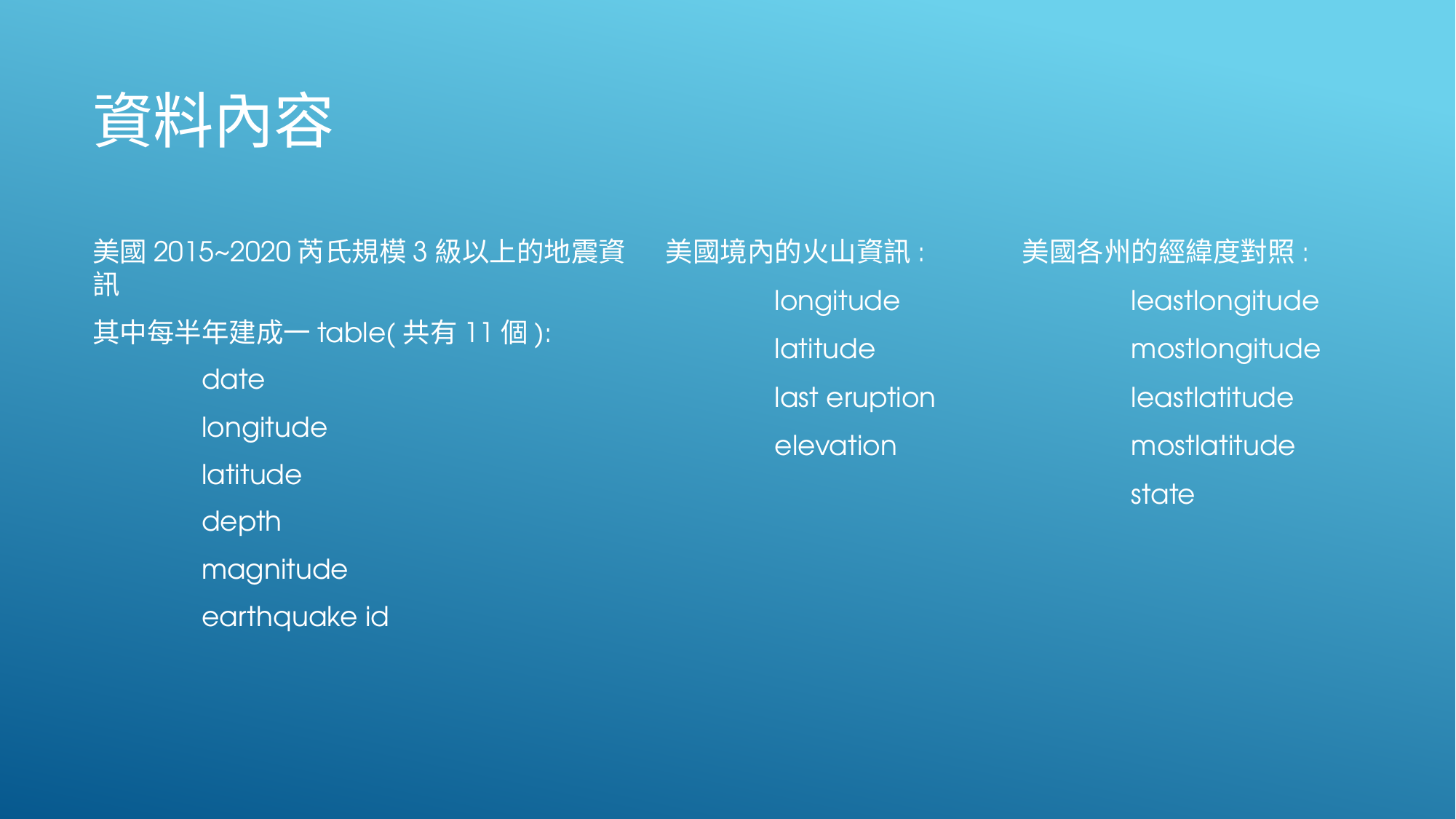

# 資料內容
美國2015~2020芮氏規模3級以上的地震資訊
其中每半年建成一table(共有11個):
	date
	longitude
	latitude
	depth
	magnitude
	earthquake id
美國境內的火山資訊:
	longitude
	latitude
	last eruption
	elevation

美國各州的經緯度對照:
	leastlongitude
	mostlongitude
	leastlatitude
	mostlatitude
	state